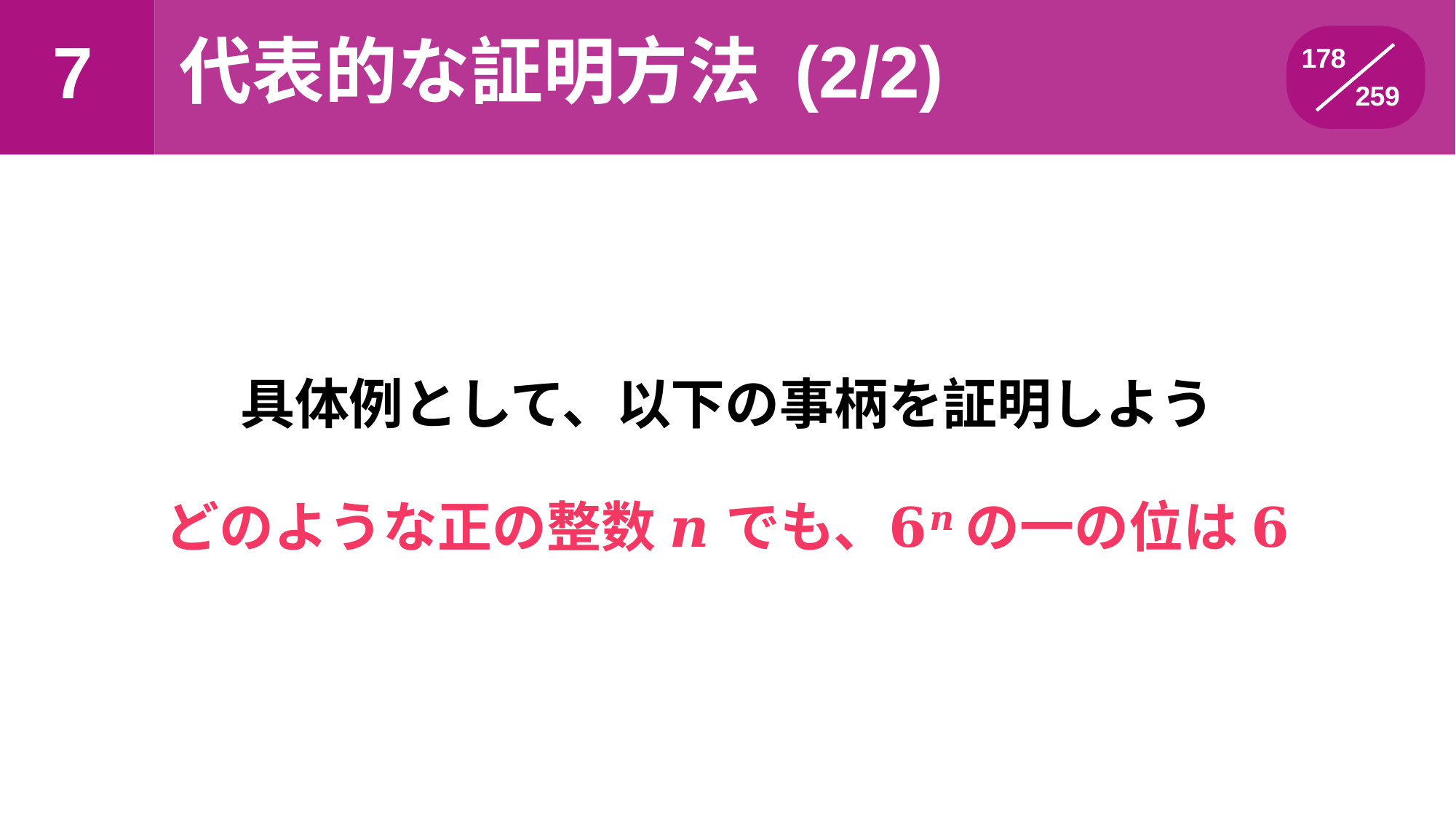

代表的な証明方法 (2/2)
# 7
178
259
具体例として、以下の事柄を証明しよう
どのような正の整数 𝒏 でも、𝟔𝒏	の一の位は 𝟔